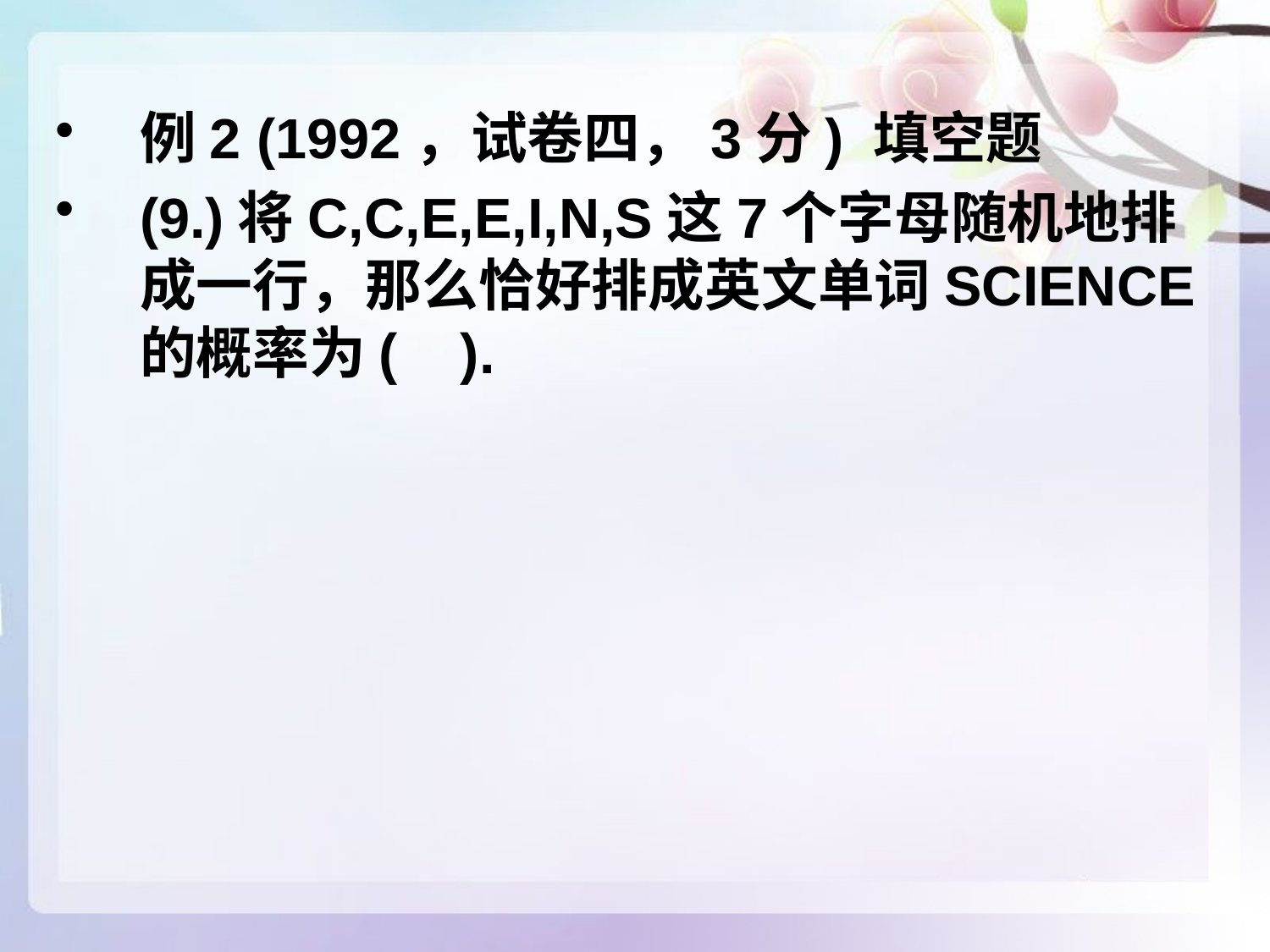

例2 (1992，试卷四，3分) 填空题
(9.)将C,C,E,E,I,N,S这7个字母随机地排成一行，那么恰好排成英文单词SCIENCE的概率为(    ).